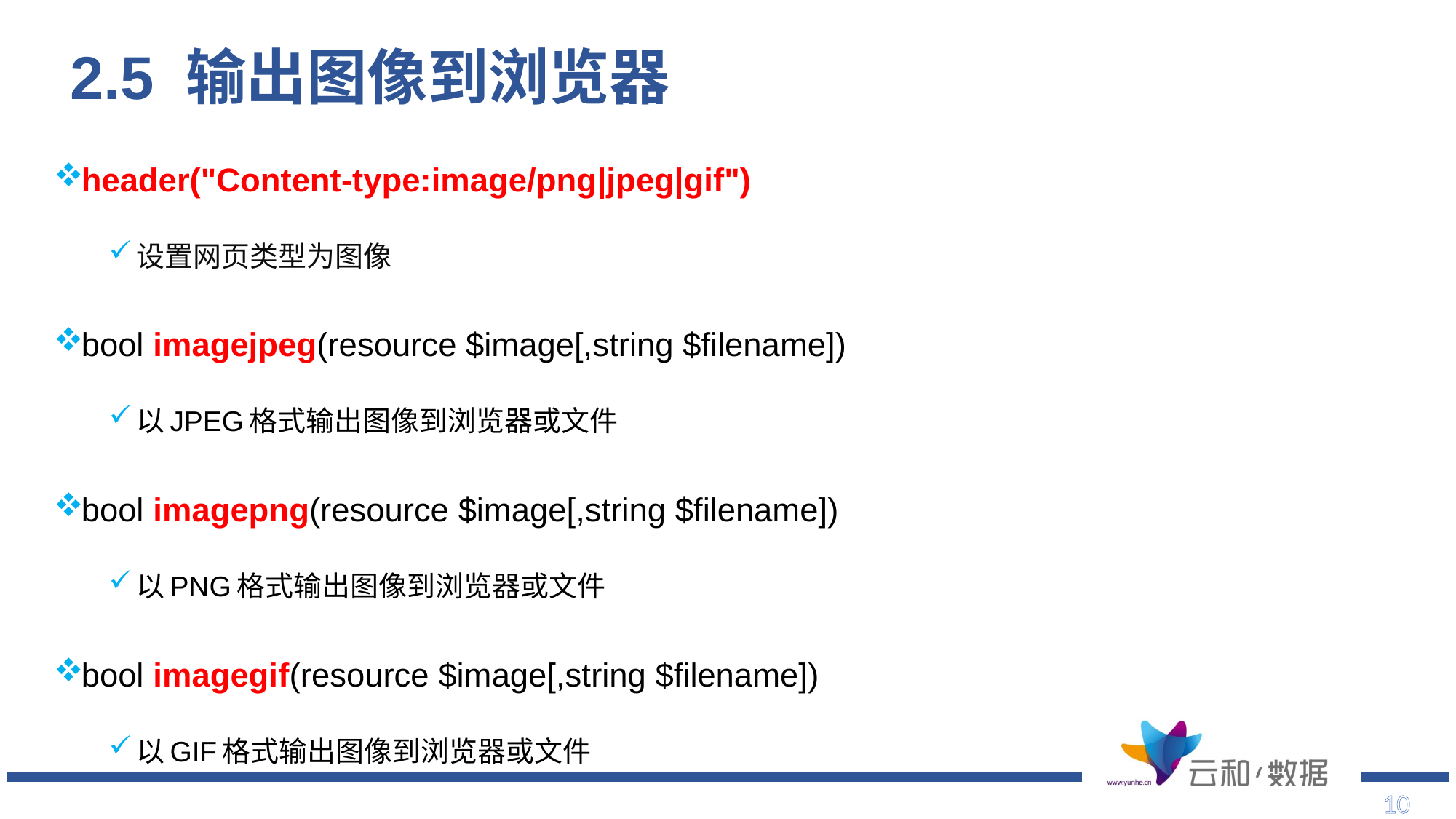

# 2.5 输出图像到浏览器
header("Content-type:image/png|jpeg|gif")
设置网页类型为图像
bool imagejpeg(resource $image[,string $filename])
以JPEG格式输出图像到浏览器或文件
bool imagepng(resource $image[,string $filename])
以PNG格式输出图像到浏览器或文件
bool imagegif(resource $image[,string $filename])
以GIF格式输出图像到浏览器或文件